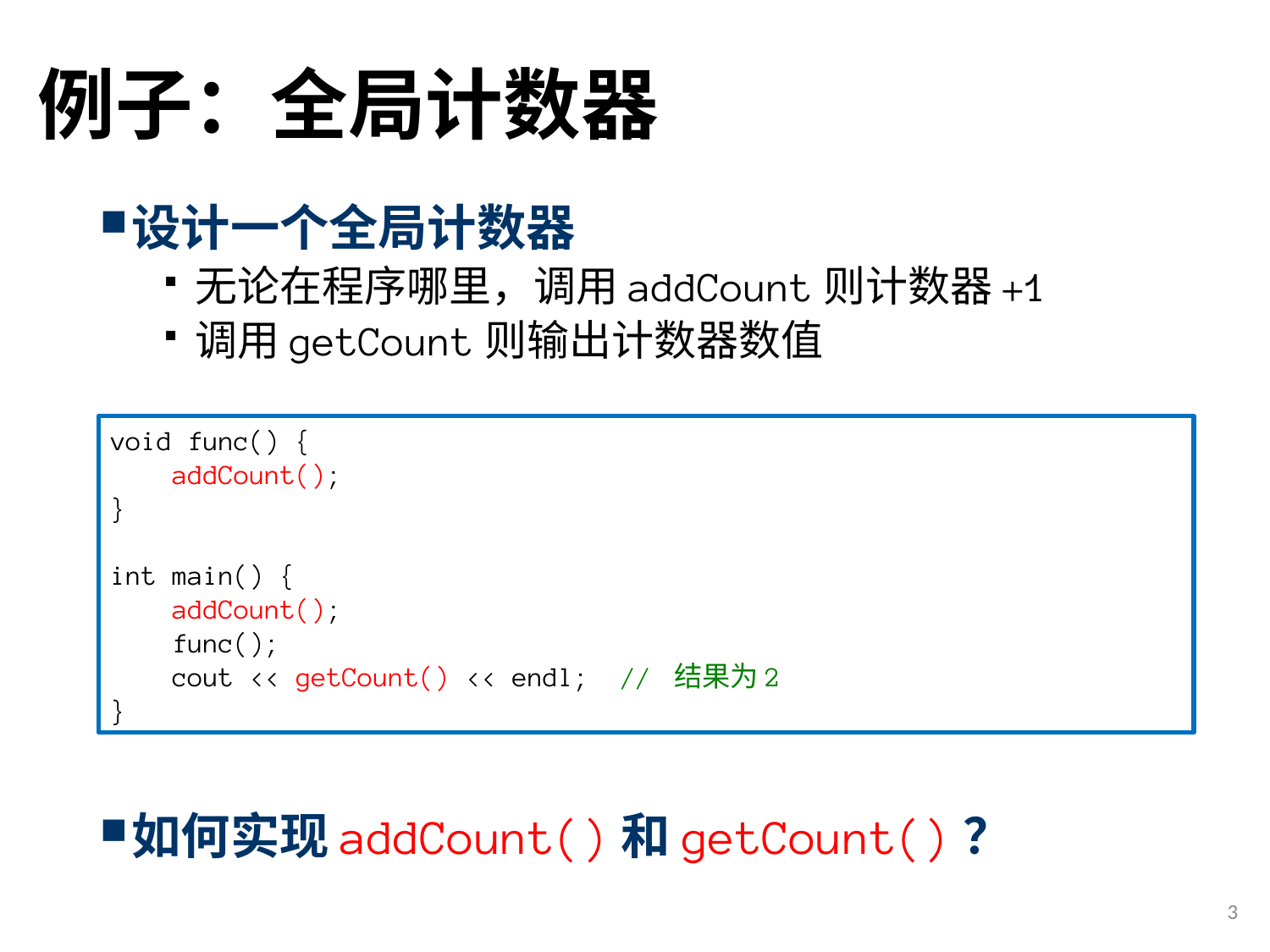

# 例子：全局计数器
设计一个全局计数器
无论在程序哪里，调用addCount则计数器+1
调用getCount则输出计数器数值

如何实现addCount()和getCount()？
void func() {
    addCount();
}

int main() {
    addCount();
    func();
    cout << getCount() << endl;  // 结果为2
}
3